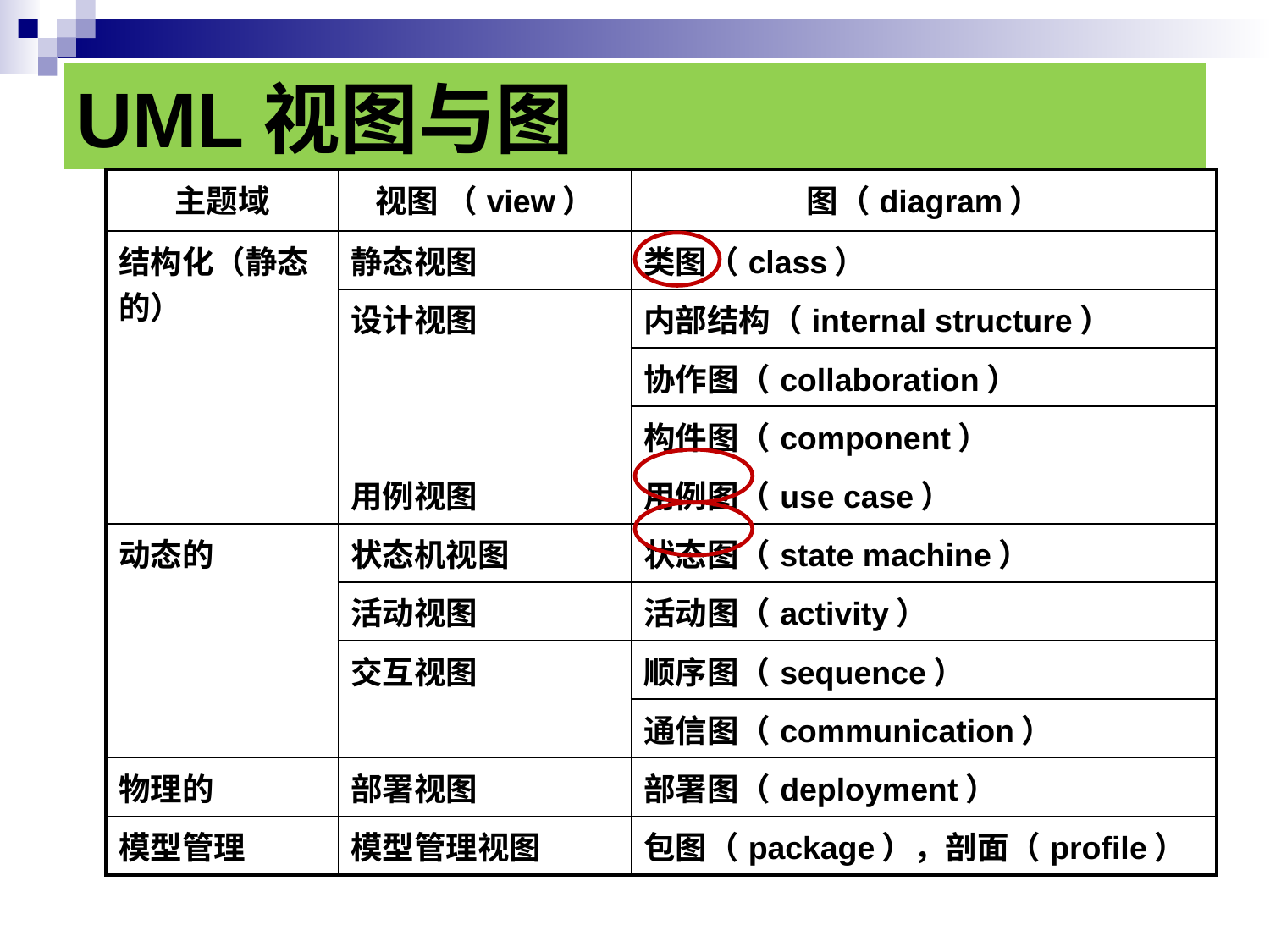

# UML视图与图
| 主题域 | 视图 （view） | 图（diagram） |
| --- | --- | --- |
| 结构化（静态的） | 静态视图 | 类图（class） |
|  | 设计视图 | 内部结构（internal structure） |
|  |  | 协作图（collaboration） |
|  |  | 构件图（component） |
|  | 用例视图 | 用例图（use case） |
| 动态的 | 状态机视图 | 状态图（state machine） |
|  | 活动视图 | 活动图（activity） |
|  | 交互视图 | 顺序图（sequence） |
|  |  | 通信图（communication） |
| 物理的 | 部署视图 | 部署图（deployment） |
| 模型管理 | 模型管理视图 | 包图（package），剖面（profile） |